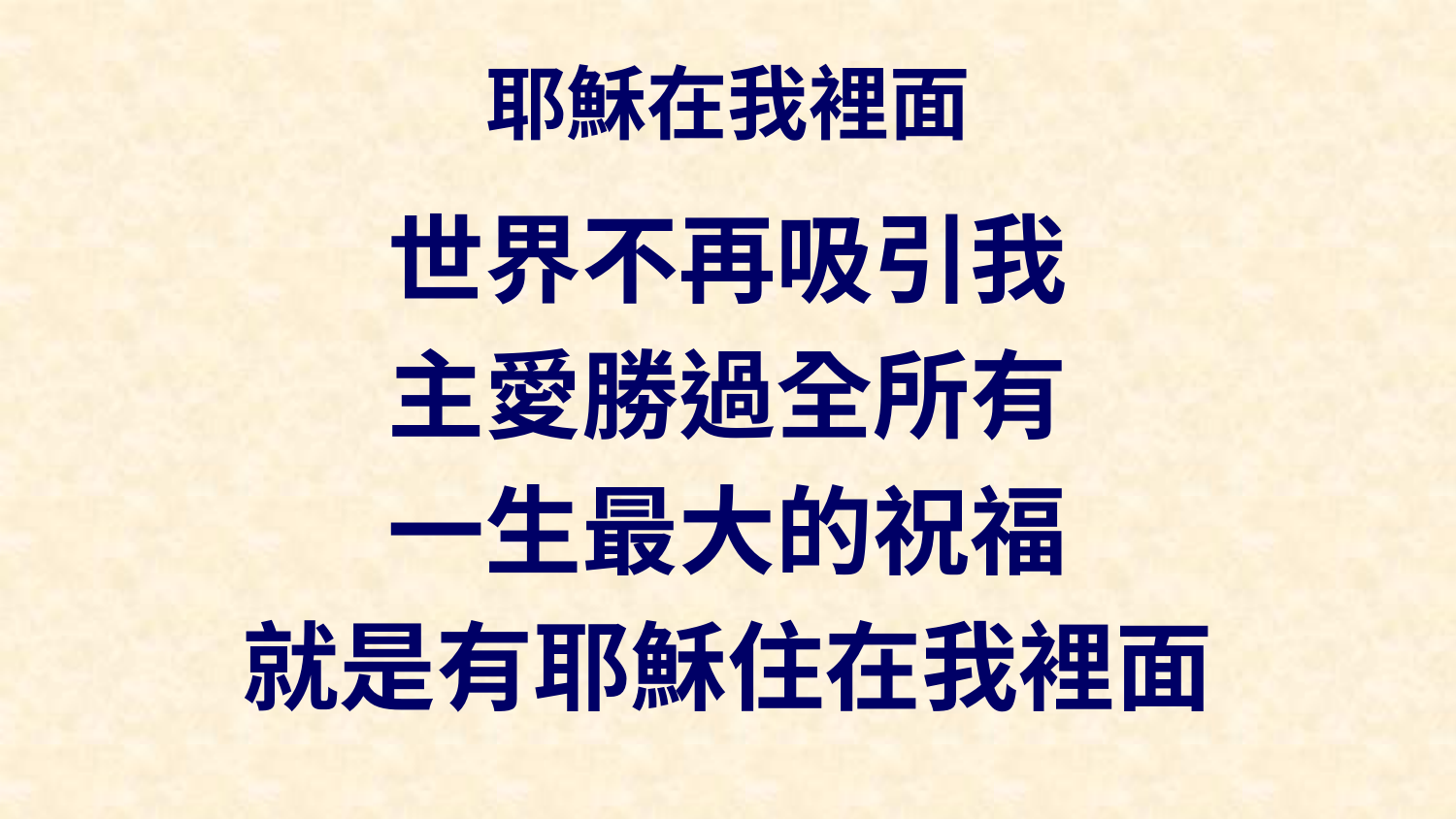

# 耶穌在我裡面
世界不再吸引我
主愛勝過全所有
一生最大的祝福
就是有耶穌住在我裡面